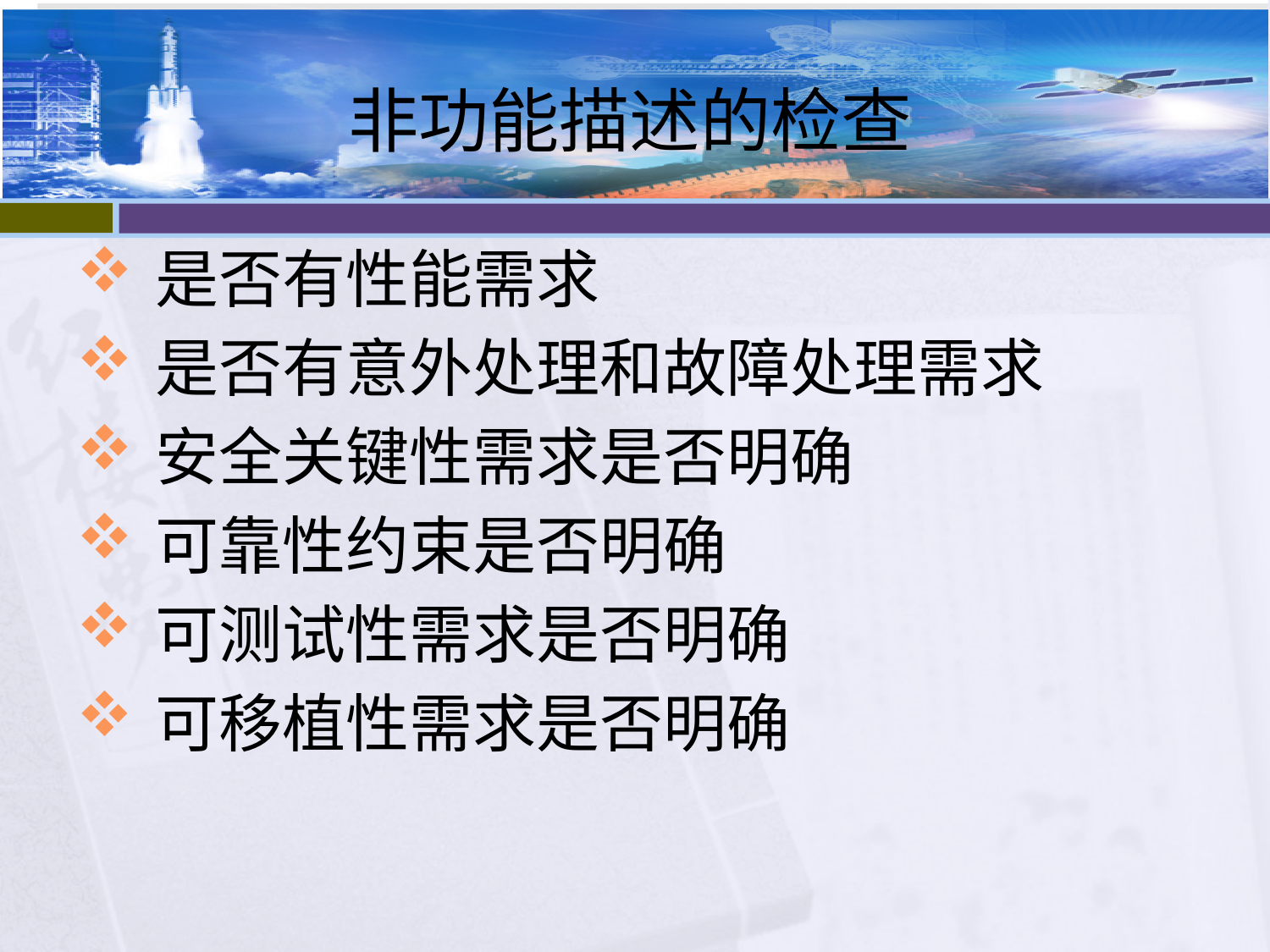

# 非功能描述的检查

是否有性能需求
是否有意外处理和故障处理需求
安全关键性需求是否明确
可靠性约束是否明确
可测试性需求是否明确
可移植性需求是否明确